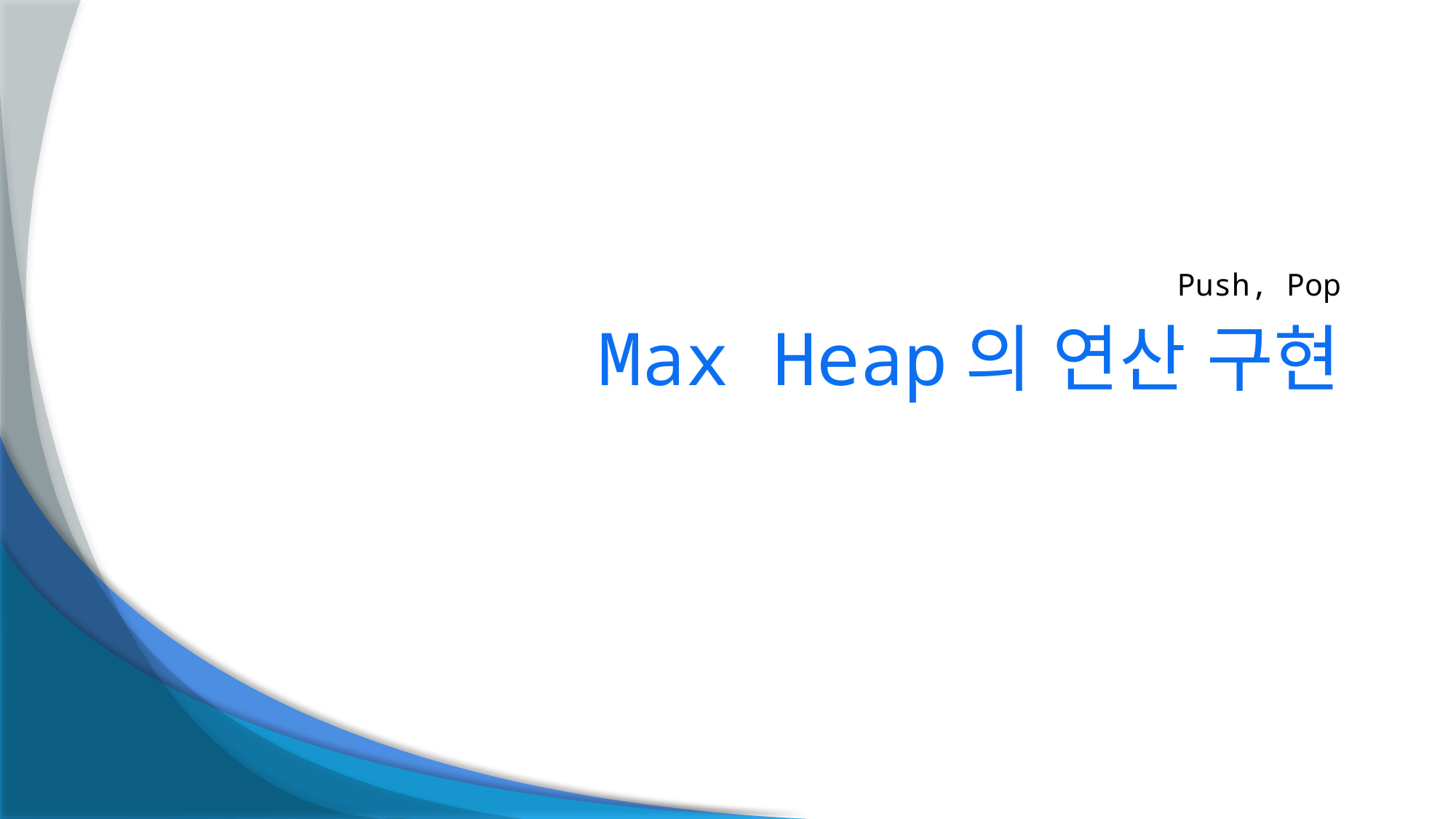

Push, Pop
# Max Heap의 연산 구현